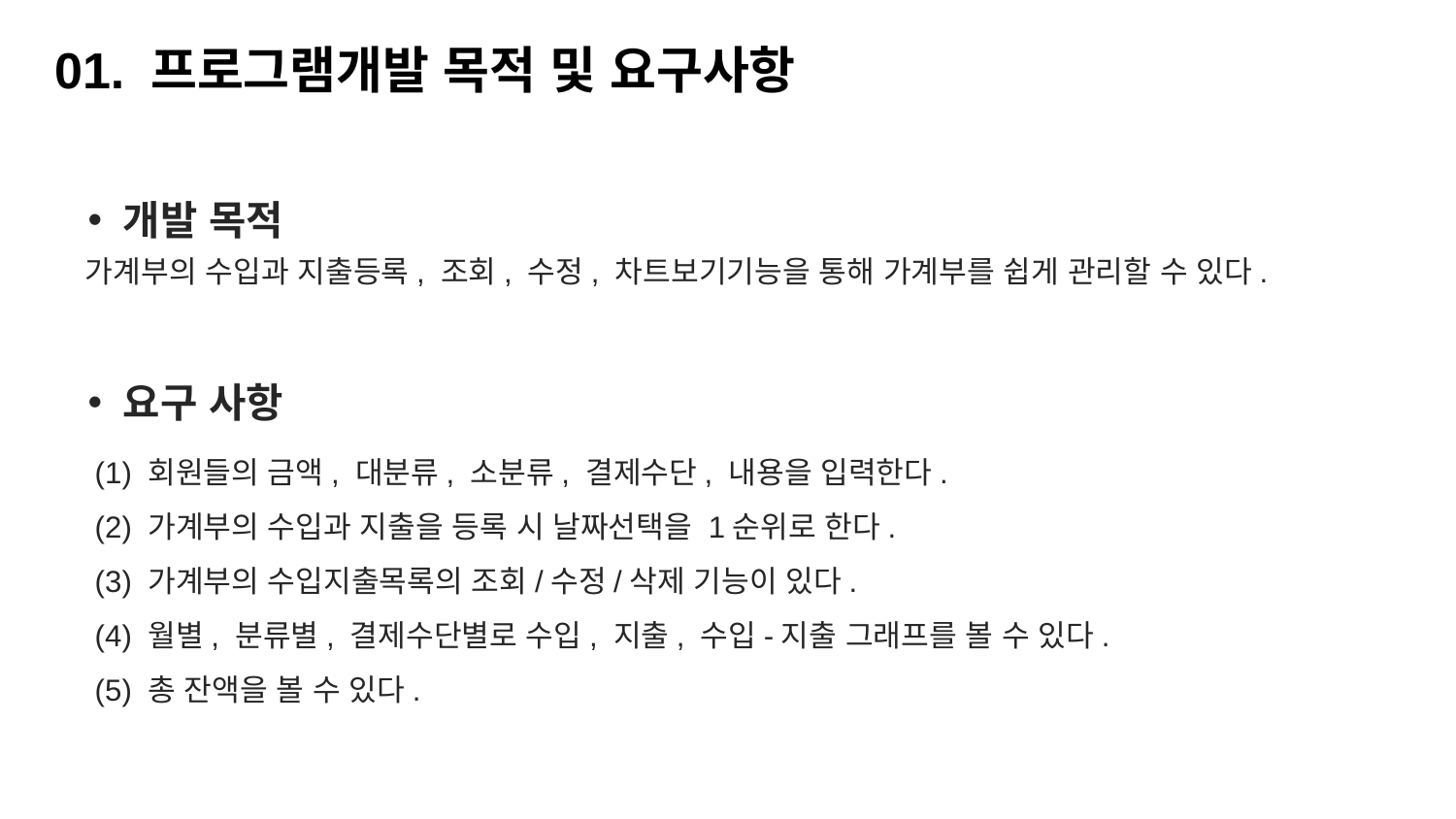

01. 프로그램개발 목적 및 요구사항
 개발 목적
가계부의 수입과 지출등록, 조회, 수정, 차트보기기능을 통해 가계부를 쉽게 관리할 수 있다.
 요구 사항
(1) 회원들의 금액, 대분류, 소분류, 결제수단, 내용을 입력한다.
(2) 가계부의 수입과 지출을 등록 시 날짜선택을 1순위로 한다.
(3) 가계부의 수입지출목록의 조회/수정/삭제 기능이 있다.
(4) 월별, 분류별, 결제수단별로 수입, 지출, 수입-지출 그래프를 볼 수 있다.
(5) 총 잔액을 볼 수 있다.